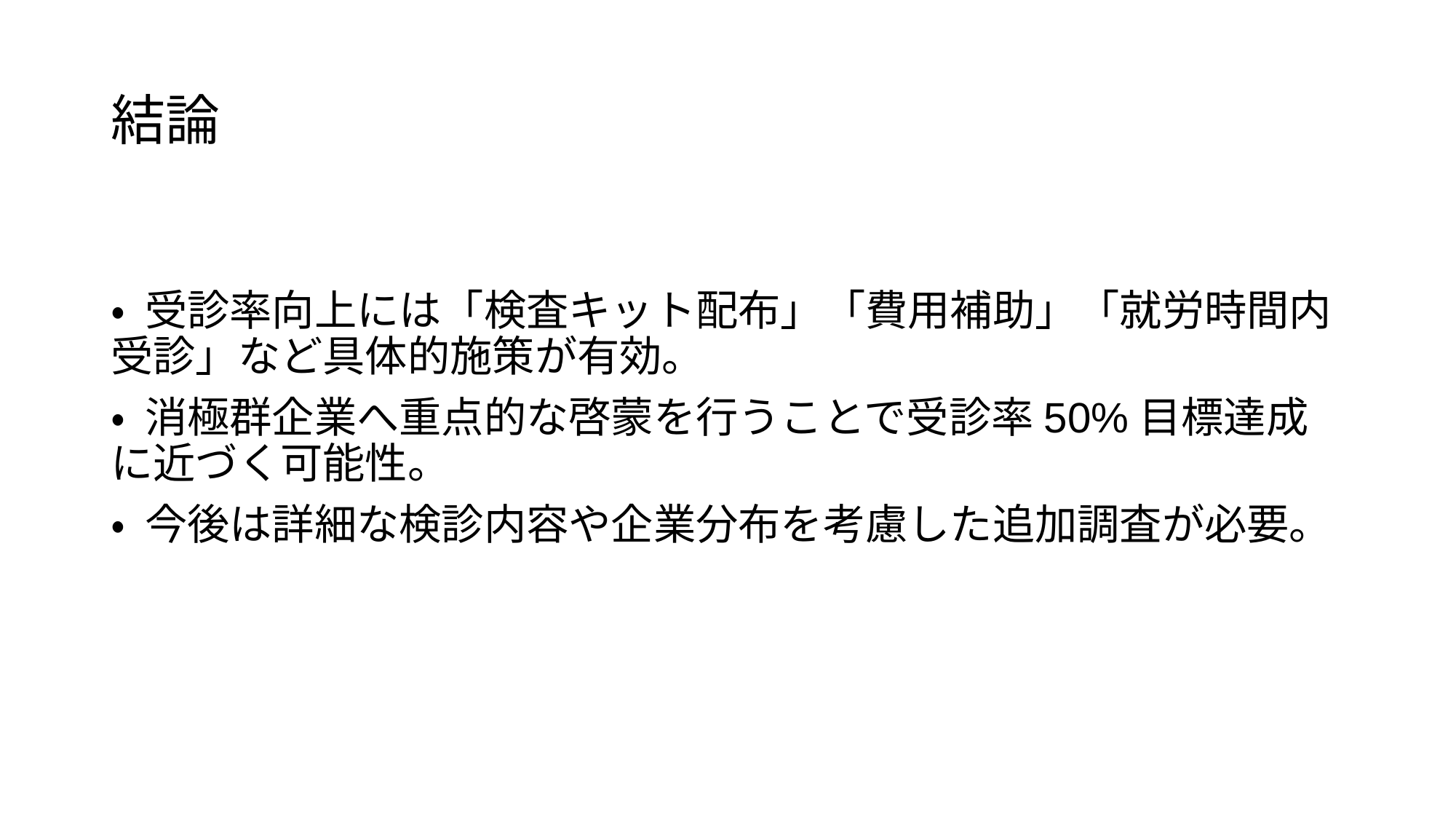

# 結論

• 受診率向上には「検査キット配布」「費用補助」「就労時間内受診」など具体的施策が有効。
• 消極群企業へ重点的な啓蒙を行うことで受診率50%目標達成に近づく可能性。
• 今後は詳細な検診内容や企業分布を考慮した追加調査が必要。